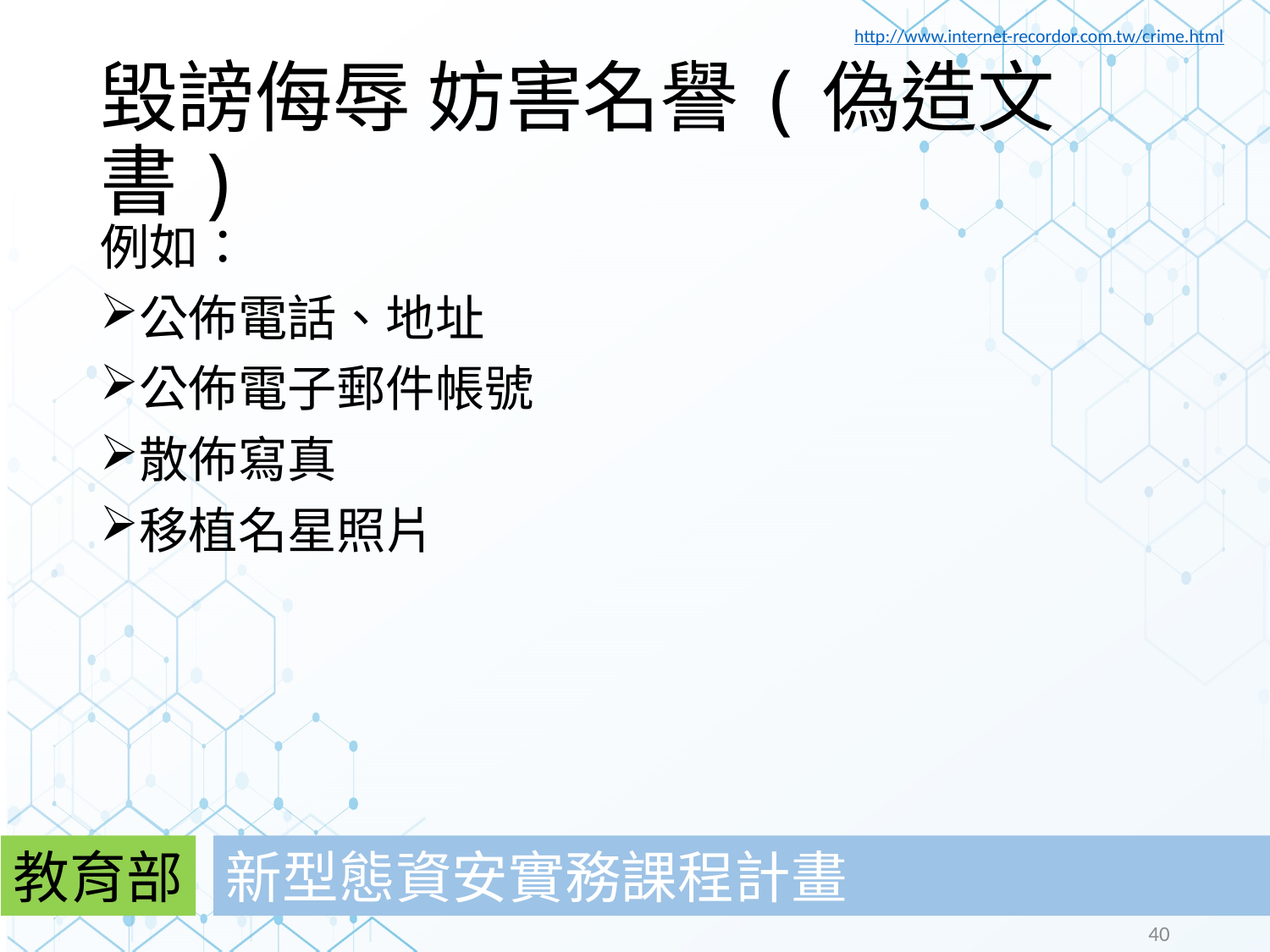

http://www.internet-recordor.com.tw/crime.html
# 毀謗侮辱 妨害名譽(偽造文書)
例如：
公佈電話、地址
公佈電子郵件帳號
散佈寫真
移植名星照片

教育部
新型態資安實務課程計畫
40